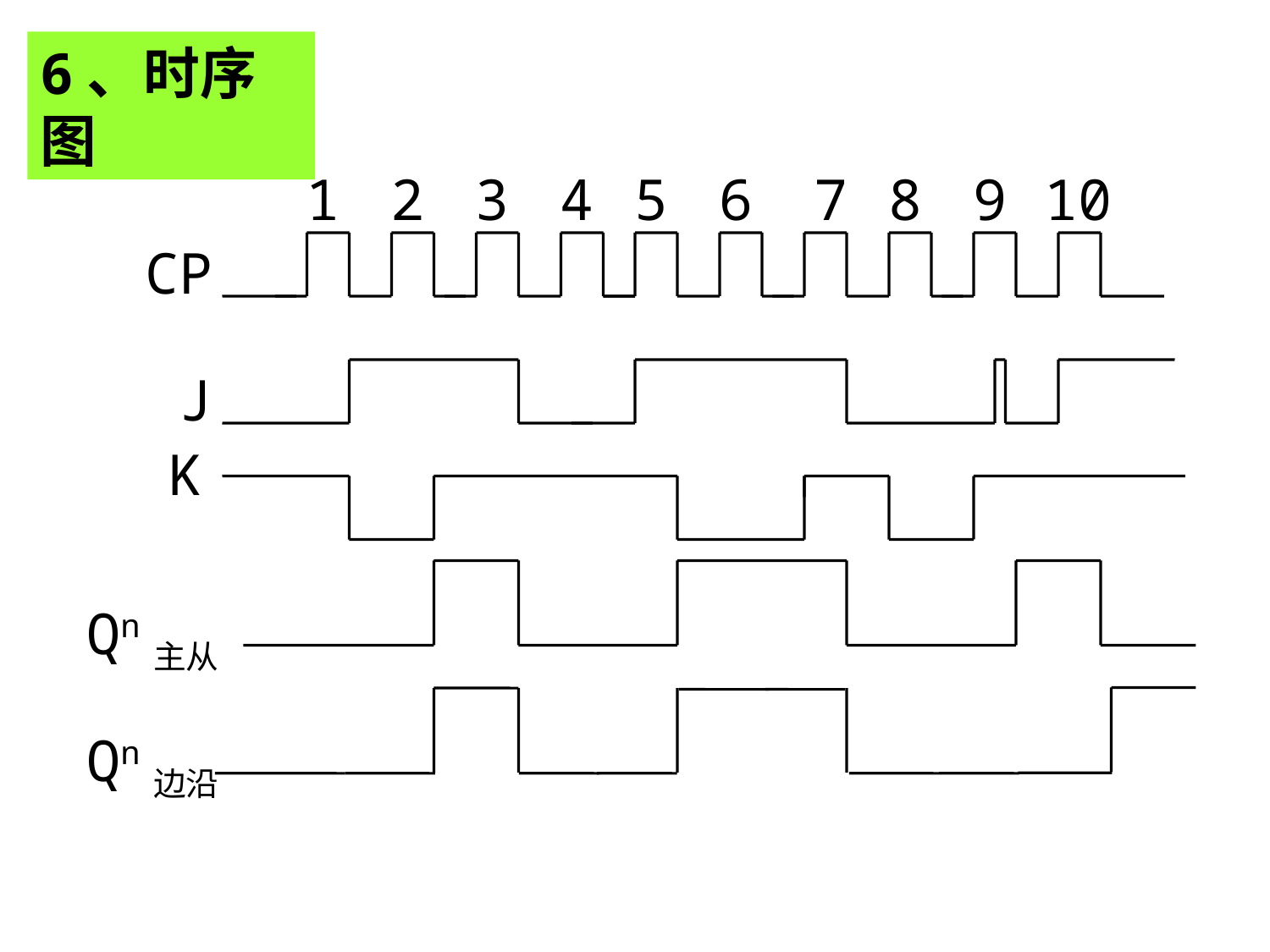

6、时序图
1
2
3
4
5
6
7
8
9
10
CP

J

K

Qn主从
Qn边沿

57